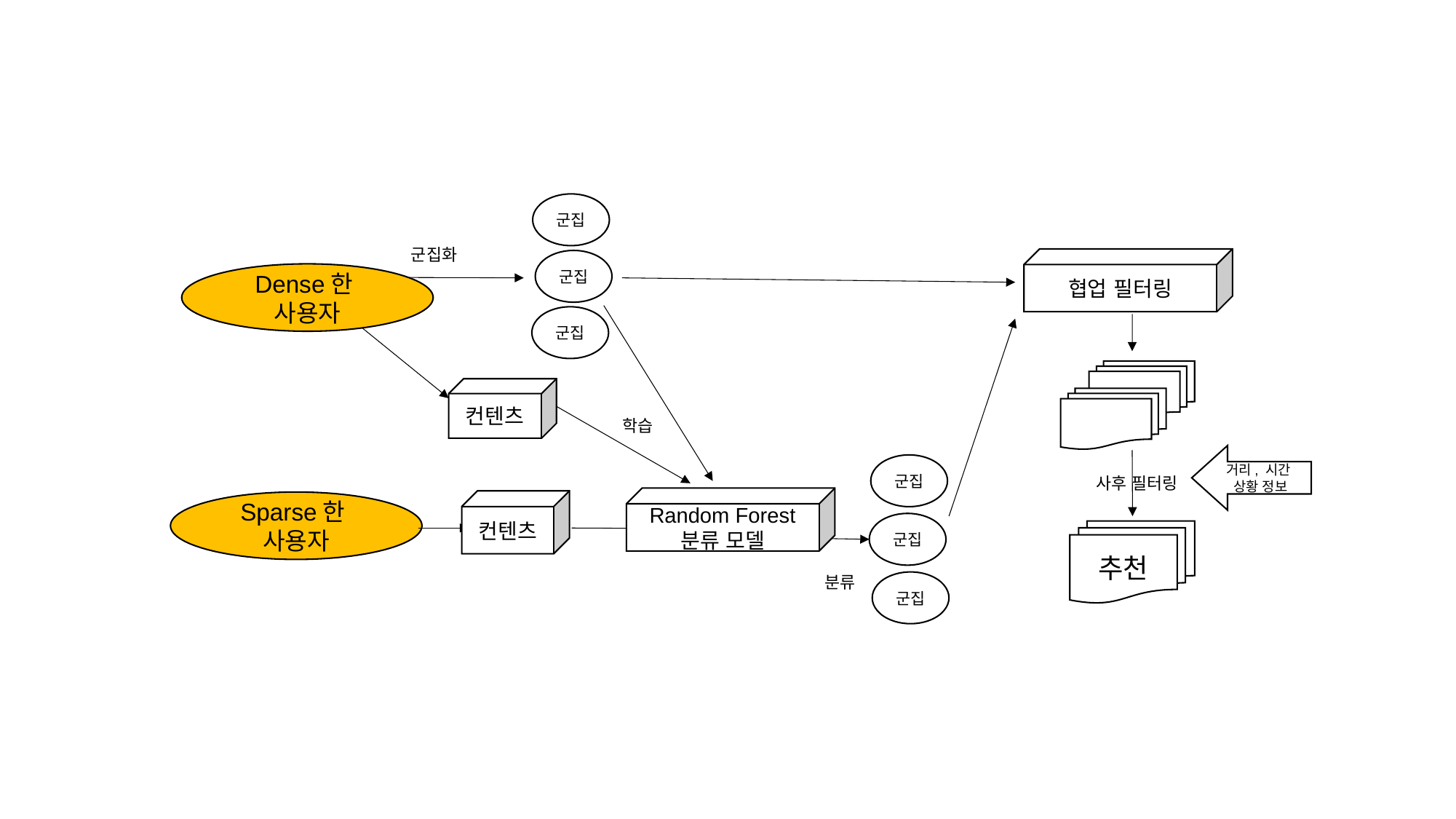

군집
군집화
군집
Dense한
사용자
군집
컨텐츠
학습

협업 필터링

거리, 시간
상황 정보
사후 필터링
추천
군집
Random Forest
분류 모델
컨텐츠
Sparse한
사용자
군집
분류

군집